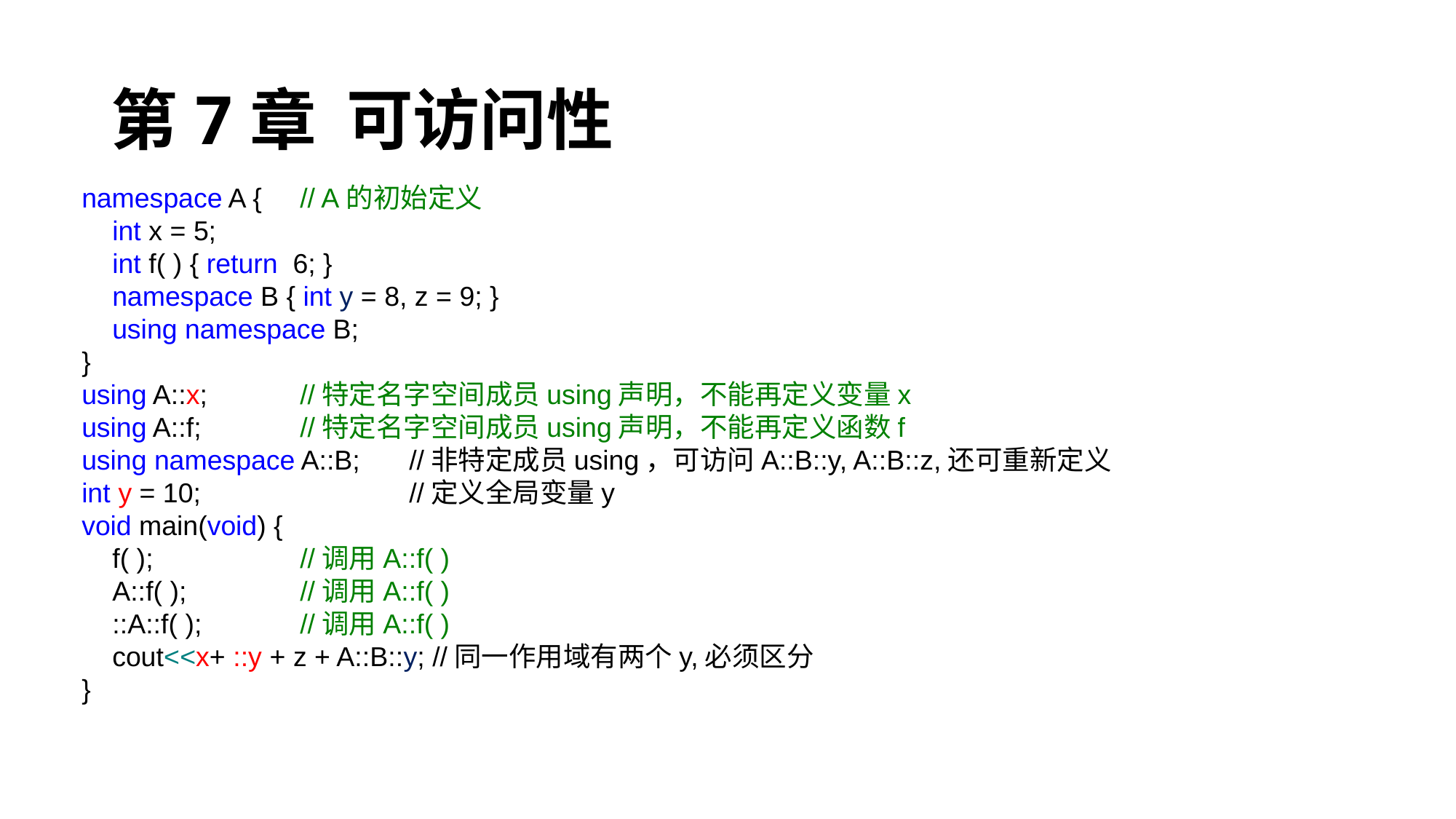

# 第7章  可访问性
namespace A {	// A的初始定义
    int x = 5;
    int f( ) { return  6; }
    namespace B { int y = 8, z = 9; }
    using namespace B;
}
using A::x;     	//特定名字空间成员using声明，不能再定义变量x
using A::f;     	//特定名字空间成员using声明，不能再定义函数f
using namespace A::B;	//非特定成员using，可访问A::B::y, A::B::z,还可重新定义
int y = 10;		//定义全局变量y
void main(void) {
    f( );		//调用A::f( )
    A::f( );		//调用A::f( )
    ::A::f( );	//调用A::f( )
    cout<<x+ ::y + z + A::B::y; //同一作用域有两个y,必须区分
}